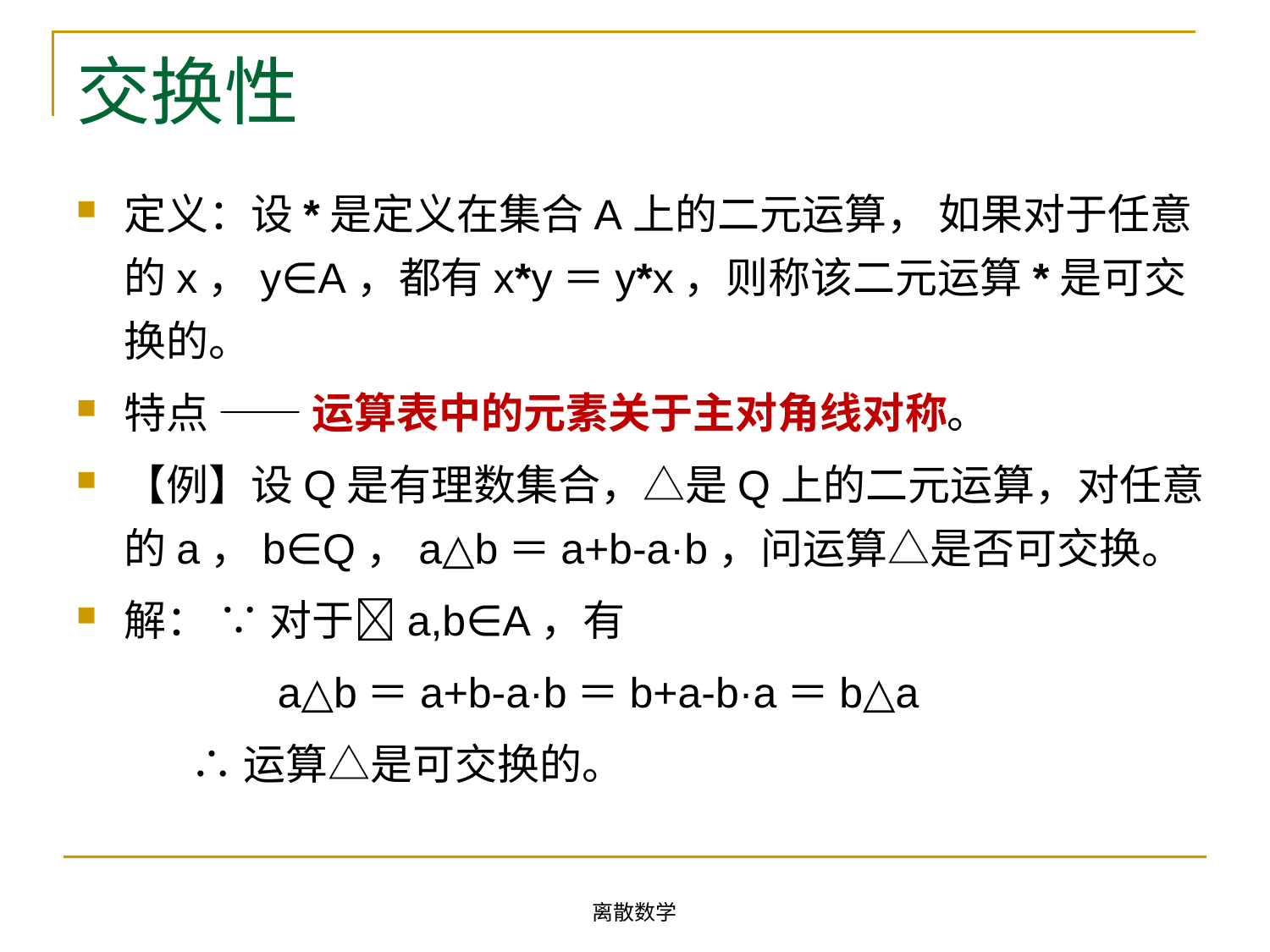

# 交换性
定义：设*是定义在集合A上的二元运算， 如果对于任意的x，y∈A，都有x*y＝y*x，则称该二元运算*是可交换的。
特点 —— 运算表中的元素关于主对角线对称。
【例】设Q是有理数集合，△是Q上的二元运算，对任意的a，b∈Q，a△b＝a+b-a·b，问运算△是否可交换。
解： ∵ 对于∀a,b∈A，有
                 a△b＝a+b-a·b＝b+a-b·a＝b△a
            ∴运算△是可交换的。

20
离散数学